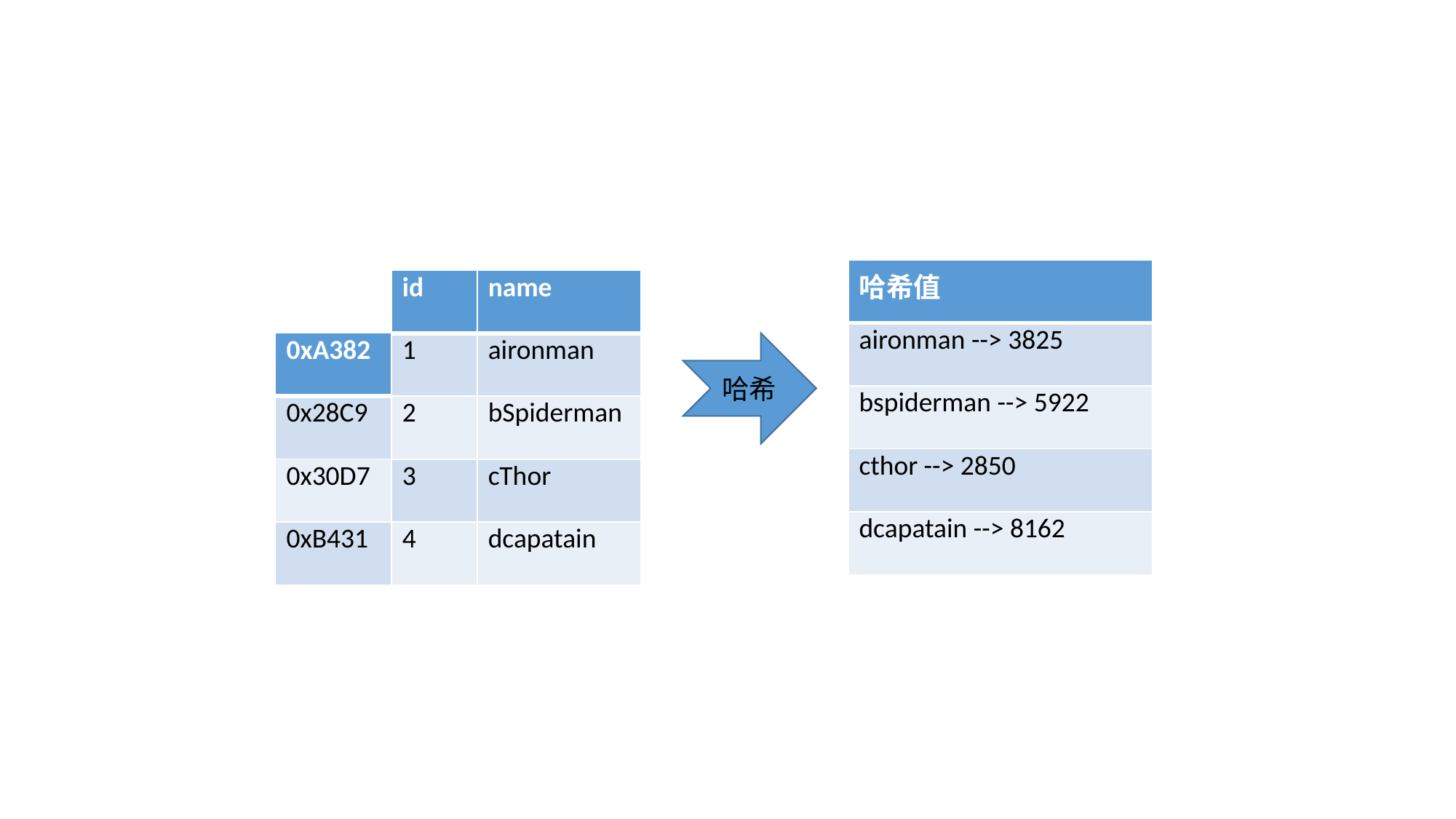

| 哈希值 |
| --- |
| aironman --> 3825 |
| bspiderman --> 5922 |
| cthor --> 2850 |
| dcapatain --> 8162 |
| id | name |
| --- | --- |
| 1 | aironman |
| 2 | bSpiderman |
| 3 | cThor |
| 4 | dcapatain |
| 0xA382 |
| --- |
| 0x28C9 |
| 0x30D7 |
| 0xB431 |

哈希